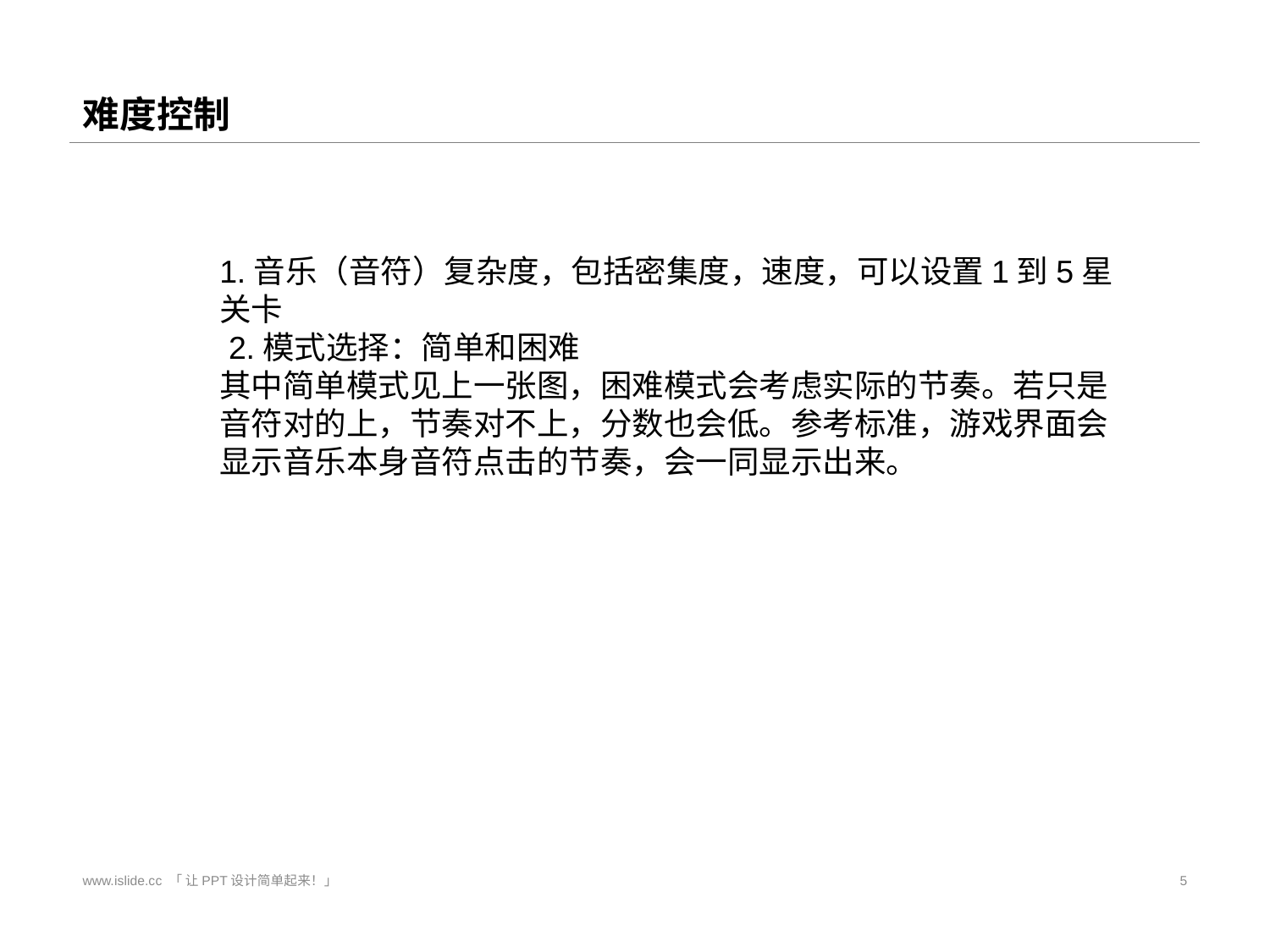

# 难度控制
1.音乐（音符）复杂度，包括密集度，速度，可以设置1到5星关卡
 2.模式选择：简单和困难
其中简单模式见上一张图，困难模式会考虑实际的节奏。若只是音符对的上，节奏对不上，分数也会低。参考标准，游戏界面会显示音乐本身音符点击的节奏，会一同显示出来。

www.islide.cc 「 让PPT设计简单起来！」
5